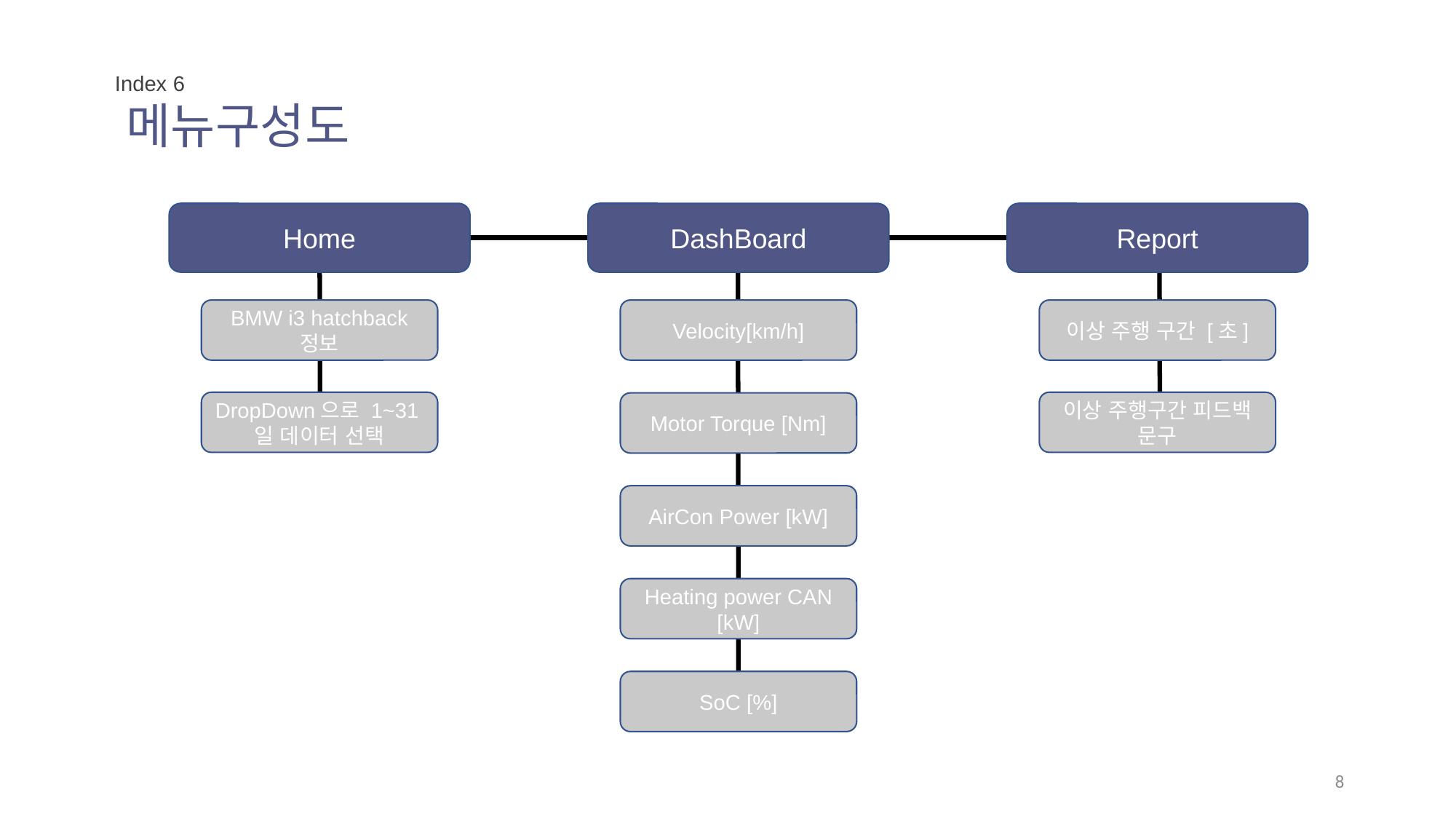

Index 6
메뉴구성도
Home
DashBoard
Report
BMW i3 hatchback 정보
Velocity[km/h]
이상 주행 구간 [초]
DropDown으로 1~31일 데이터 선택
이상 주행구간 피드백 문구
Motor Torque [Nm]
AirCon Power [kW]
Heating power CAN [kW]
SoC [%]
8